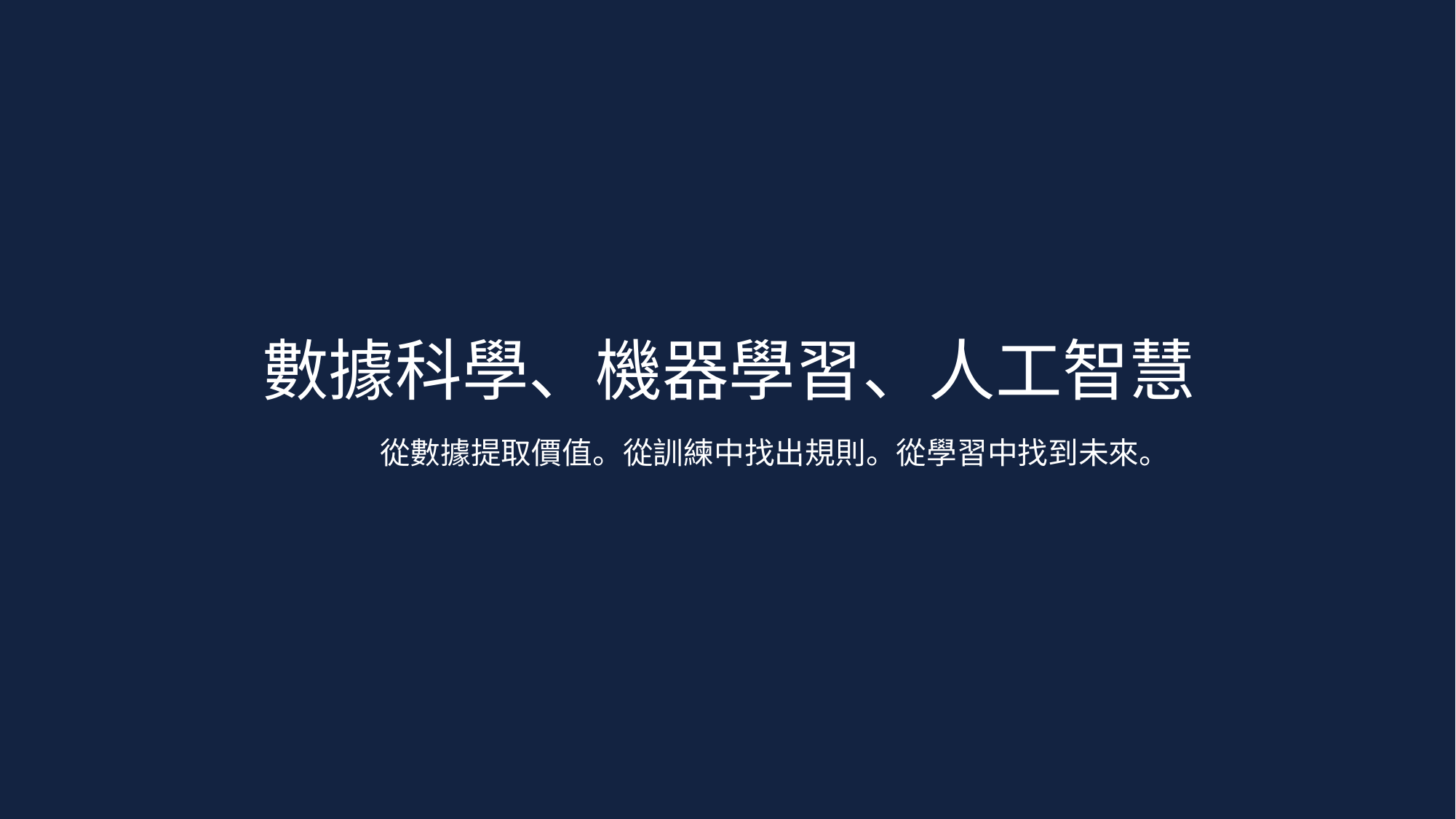

# 數據科學、機器學習、人工智慧
從數據提取價值。從訓練中找出規則。從學習中找到未來。